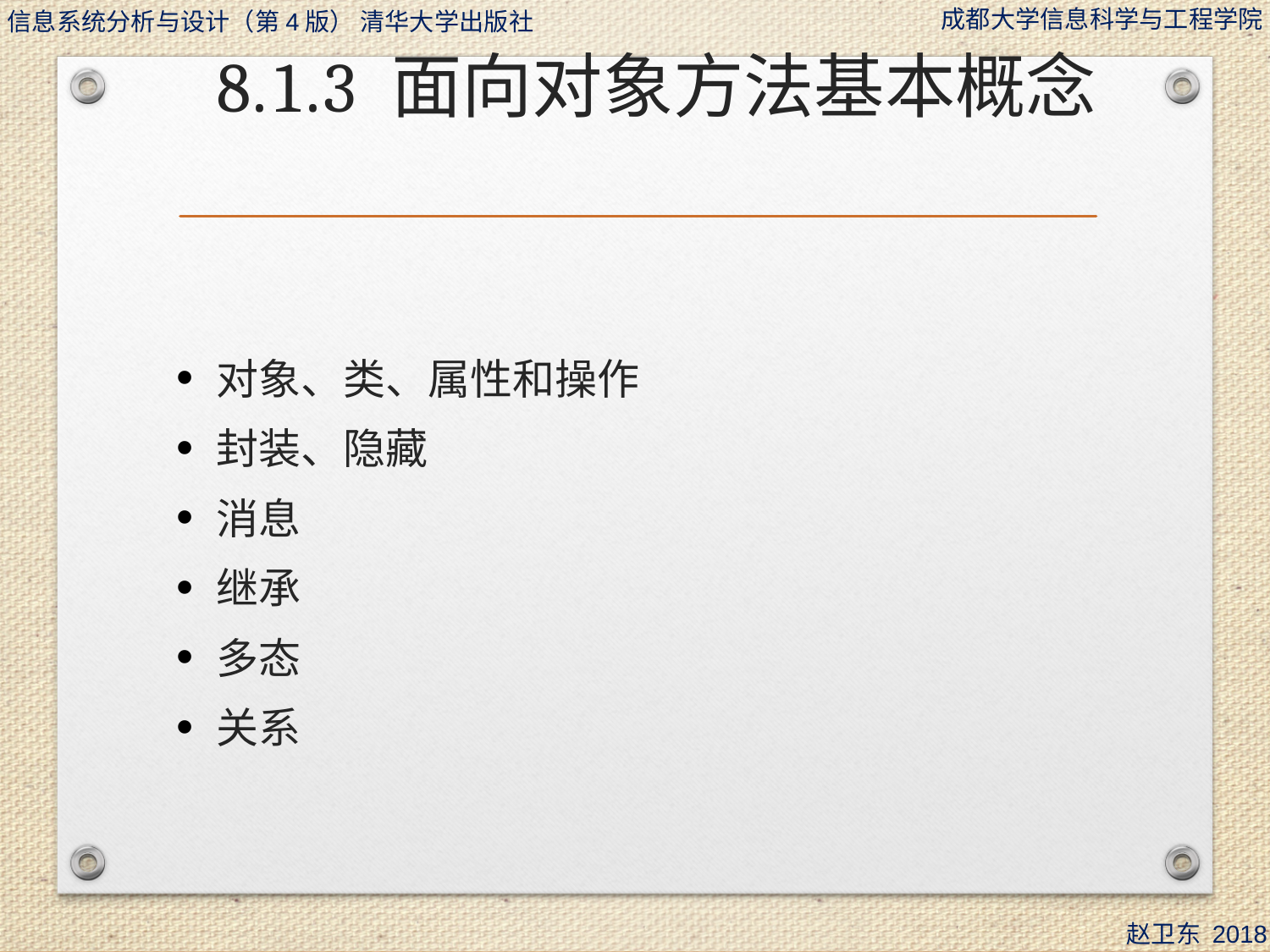

# 8.1.3 面向对象方法基本概念
对象、类、属性和操作
封装、隐藏
消息
继承
多态
关系